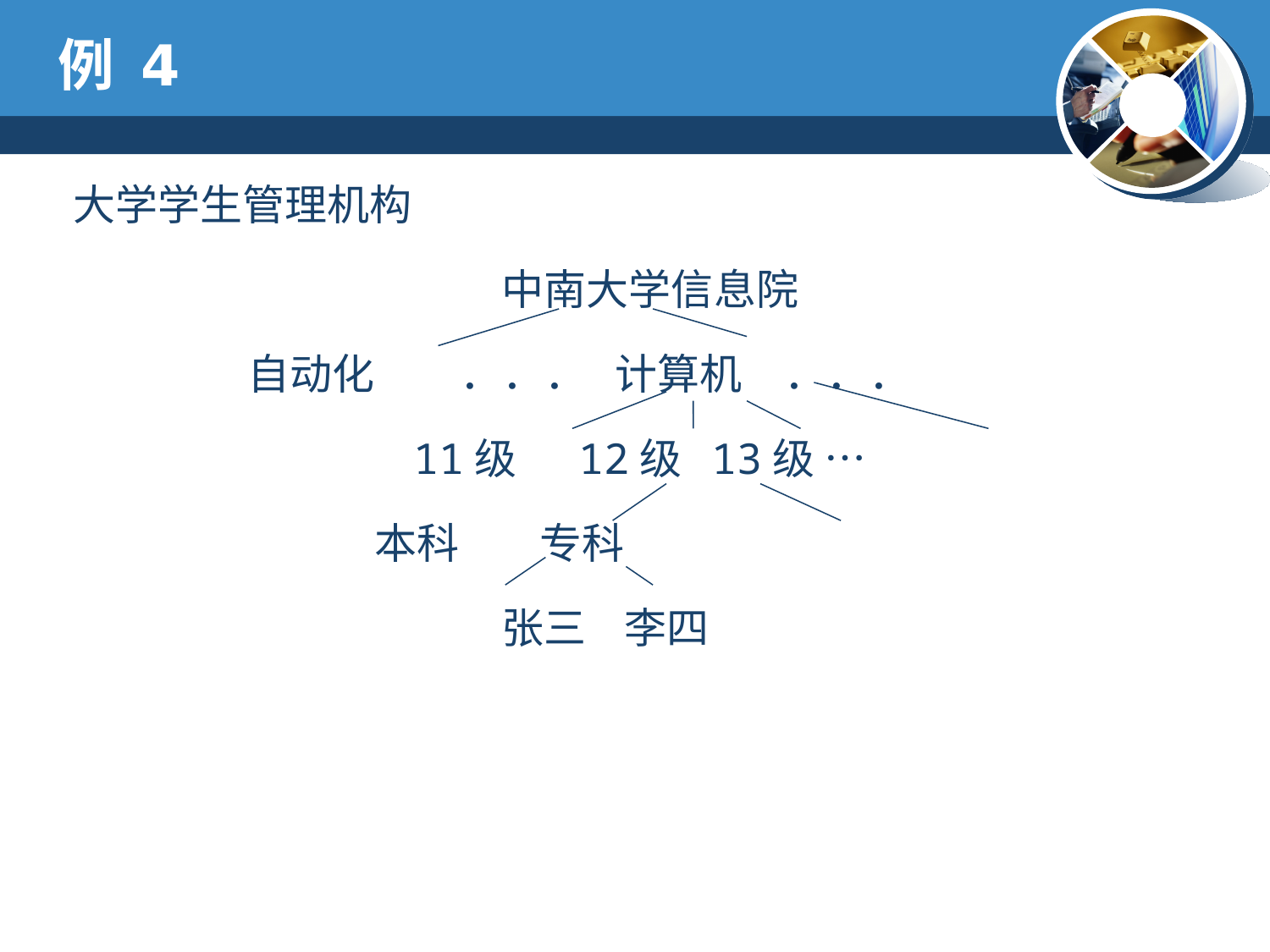

# 例 4
大学学生管理机构
		  		中南大学信息院
	　　	自动化　　．．．   计算机　．．．
　　 　　　     	   11级　 12级  13级 …
                 		本科	    专科
 				张三    李四